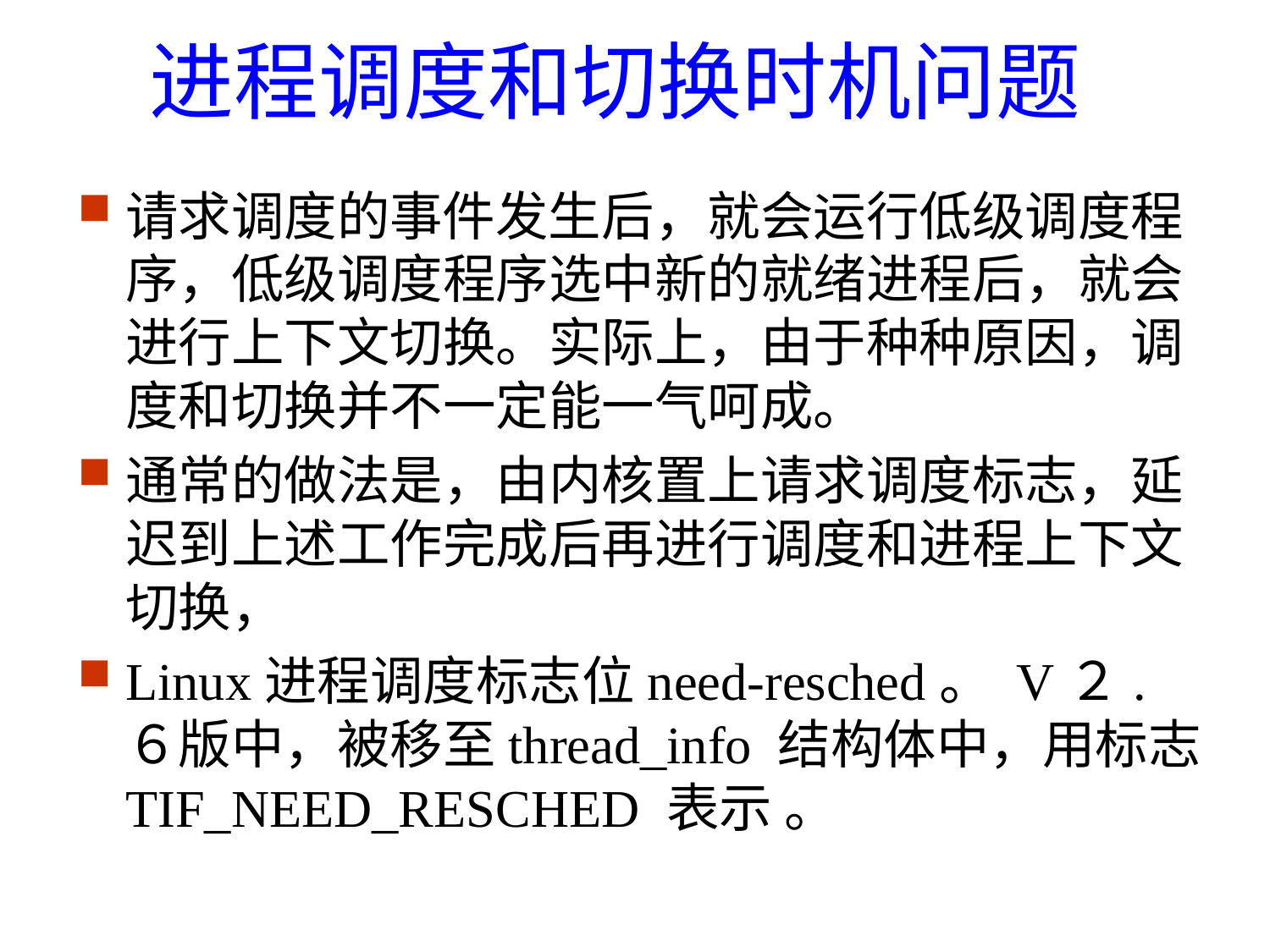

进程调度和切换时机问题
请求调度的事件发生后，就会运行低级调度程序，低级调度程序选中新的就绪进程后，就会进行上下文切换。实际上，由于种种原因，调度和切换并不一定能一气呵成。
通常的做法是，由内核置上请求调度标志，延迟到上述工作完成后再进行调度和进程上下文切换，
Linux进程调度标志位need-resched。 V２.６版中，被移至thread_info 结构体中，用标志TIF_NEED_RESCHED 表示 。